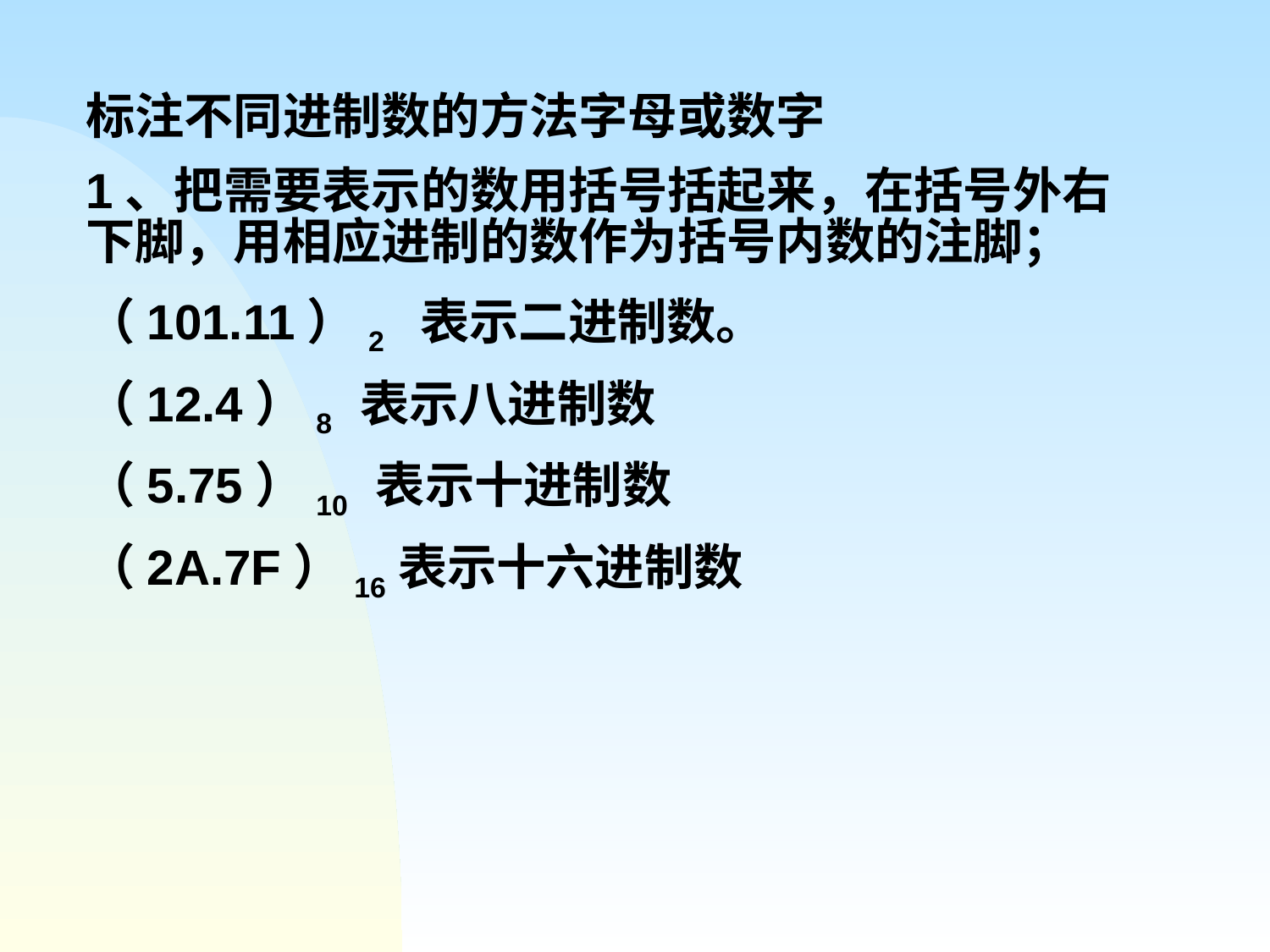

标注不同进制数的方法字母或数字
1、把需要表示的数用括号括起来，在括号外右下脚，用相应进制的数作为括号内数的注脚；
（101.11）2   表示二进制数。
（12.4）8  表示八进制数
（5.75）10  表示十进制数
（2A.7F）16表示十六进制数
15